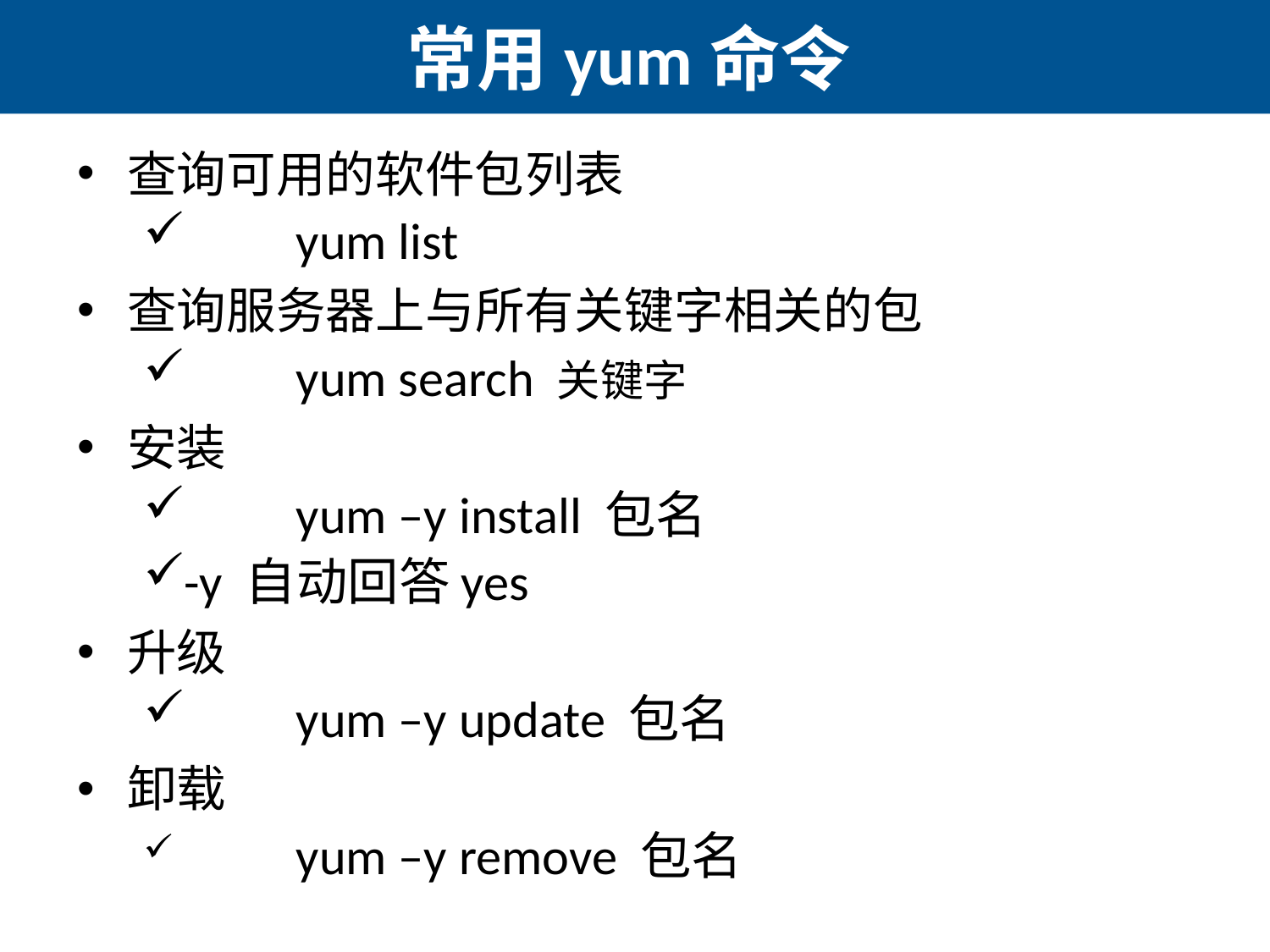

# 常用yum命令
查询可用的软件包列表
	yum list
查询服务器上与所有关键字相关的包
	yum search 关键字
安装
	yum –y install 包名
-y 自动回答yes
升级
	yum –y update 包名
卸载
	yum –y remove 包名